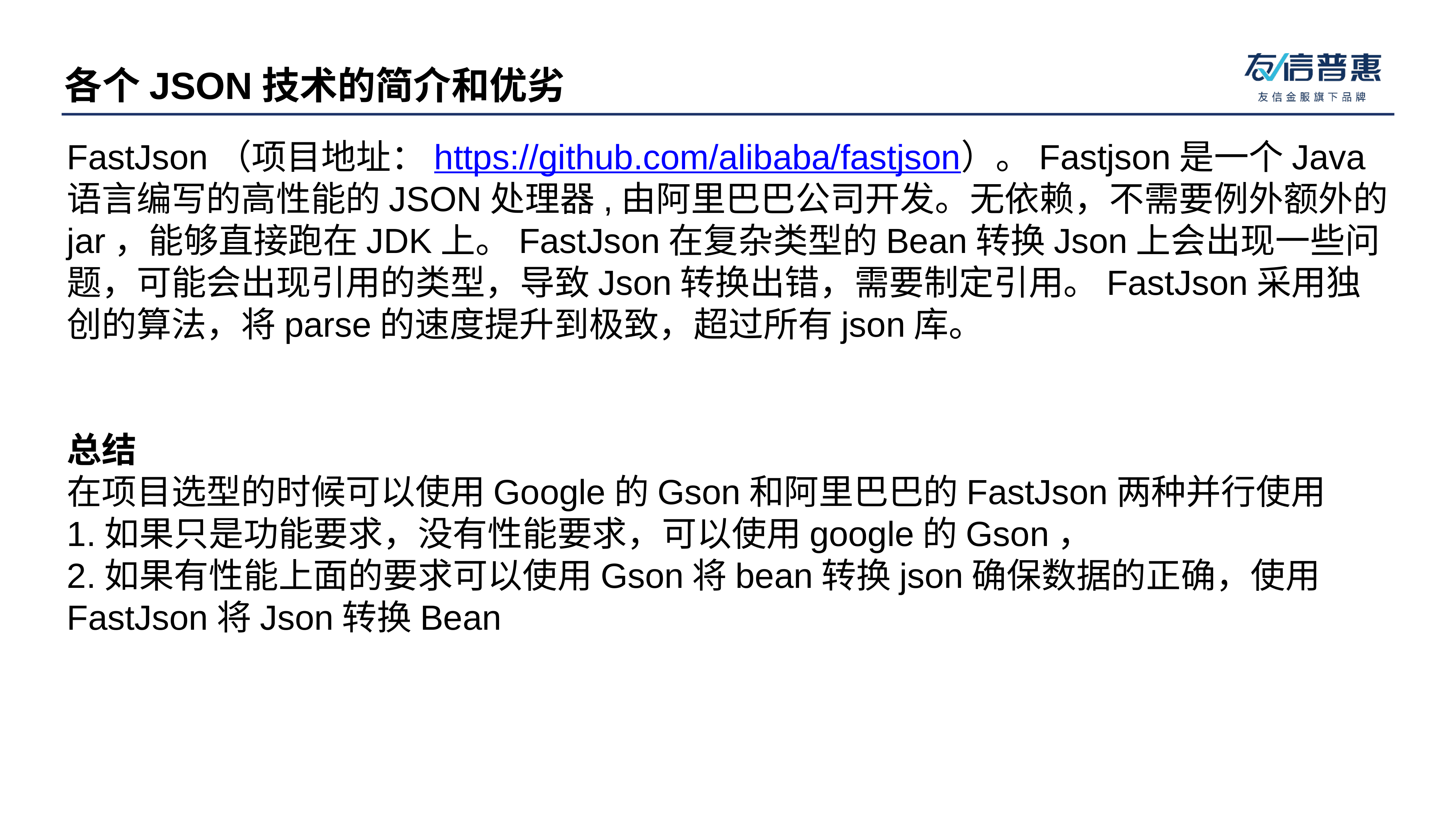

各个JSON技术的简介和优劣
FastJson（项目地址：https://github.com/alibaba/fastjson）。Fastjson是一个Java语言编写的高性能的JSON处理器,由阿里巴巴公司开发。无依赖，不需要例外额外的jar，能够直接跑在JDK上。FastJson在复杂类型的Bean转换Json上会出现一些问题，可能会出现引用的类型，导致Json转换出错，需要制定引用。FastJson采用独创的算法，将parse的速度提升到极致，超过所有json库。

总结
在项目选型的时候可以使用Google的Gson和阿里巴巴的FastJson两种并行使用
1.如果只是功能要求，没有性能要求，可以使用google的Gson，
2.如果有性能上面的要求可以使用Gson将bean转换json确保数据的正确，使用FastJson将Json转换Bean